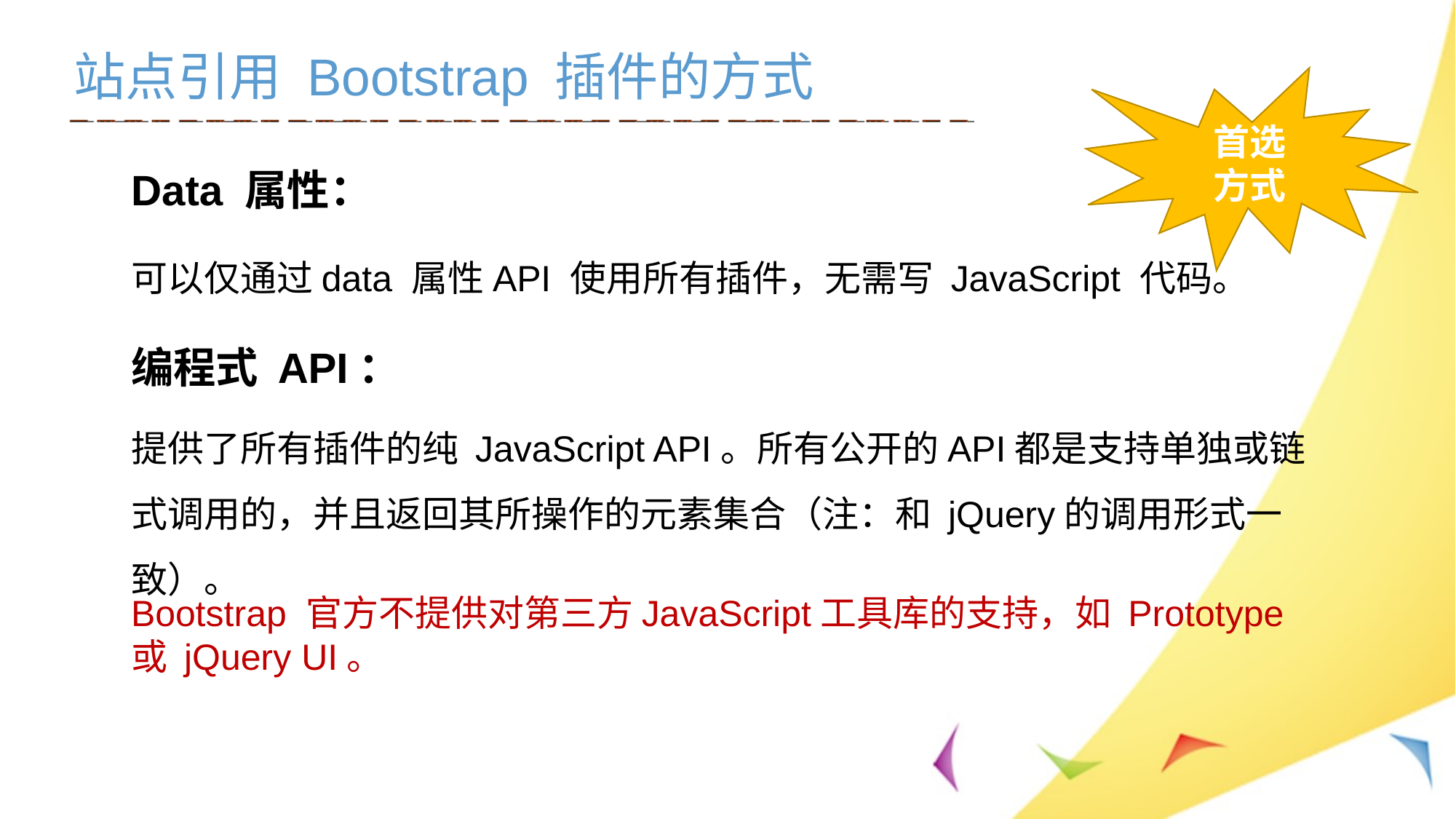

站点引用 Bootstrap 插件的方式
首选
方式
Data 属性：
可以仅通过data 属性API 使用所有插件，无需写 JavaScript 代码。
编程式 API：
提供了所有插件的纯 JavaScript API。所有公开的API都是支持单独或链式调用的，并且返回其所操作的元素集合（注：和 jQuery的调用形式一致）。
Bootstrap 官方不提供对第三方JavaScript工具库的支持，如 Prototype 或 jQuery UI。